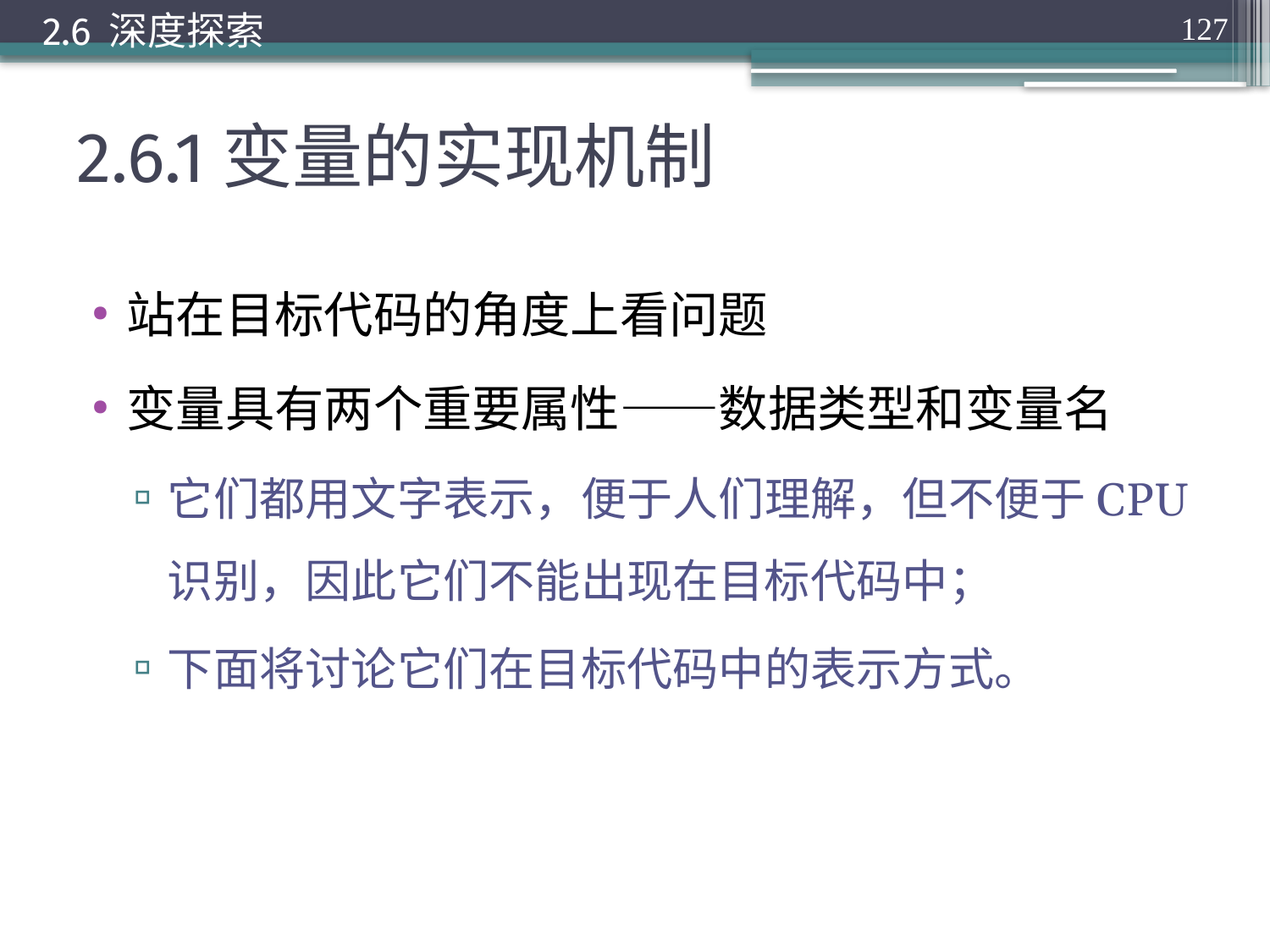

2.6 深度探索
127
# 2.6.1变量的实现机制
站在目标代码的角度上看问题
变量具有两个重要属性——数据类型和变量名
它们都用文字表示，便于人们理解，但不便于CPU识别，因此它们不能出现在目标代码中；
下面将讨论它们在目标代码中的表示方式。